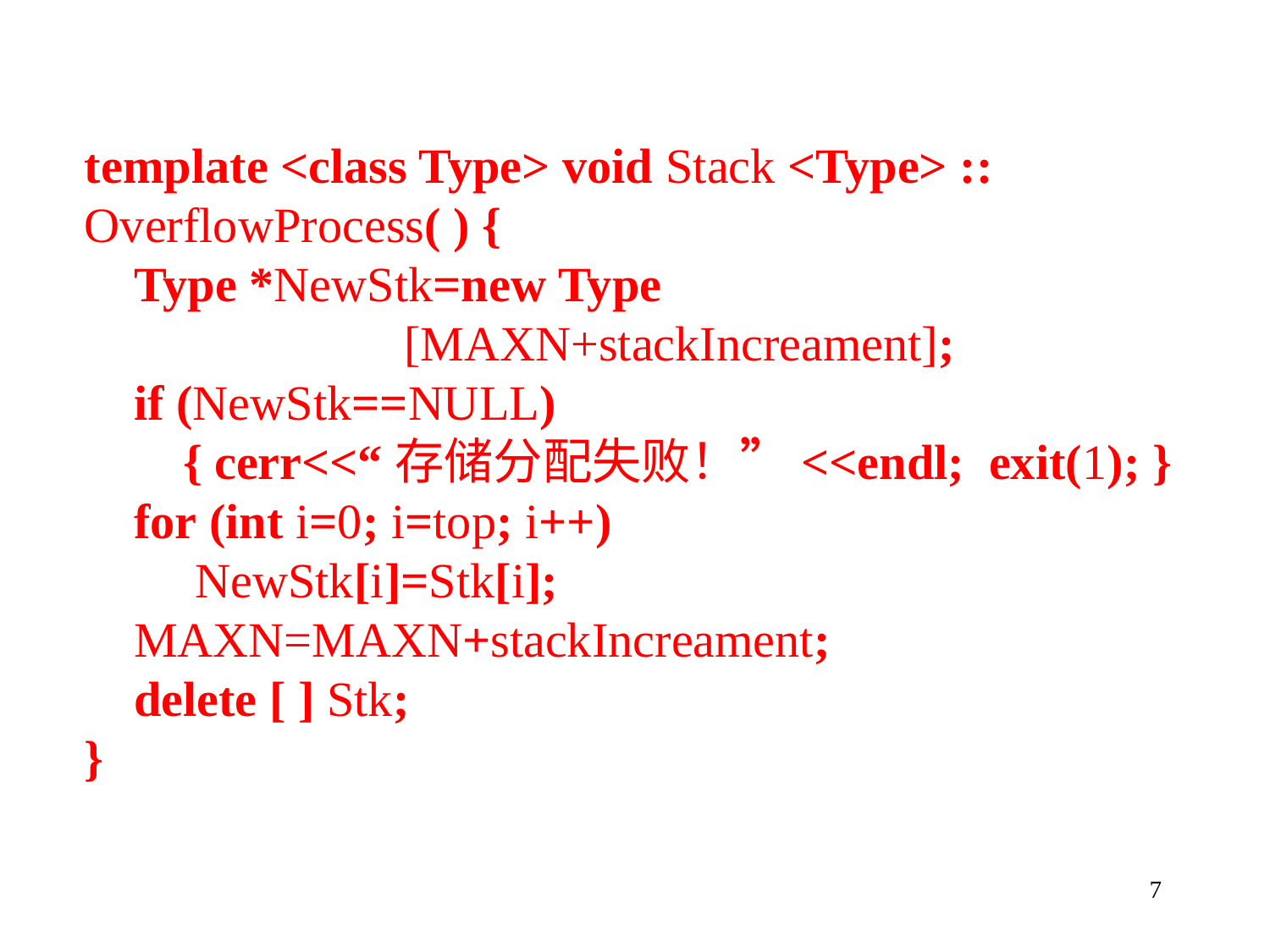

template <class Type> void Stack <Type> ::
OverflowProcess( ) {
    Type *NewStk=new Type
                          [MAXN+stackIncreament];
    if (NewStk==NULL)
        { cerr<<“存储分配失败！”<<endl;  exit(1); }
    for (int i=0; i=top; i++)
         NewStk[i]=Stk[i];
    MAXN=MAXN+stackIncreament;
    delete [ ] Stk;
}
7